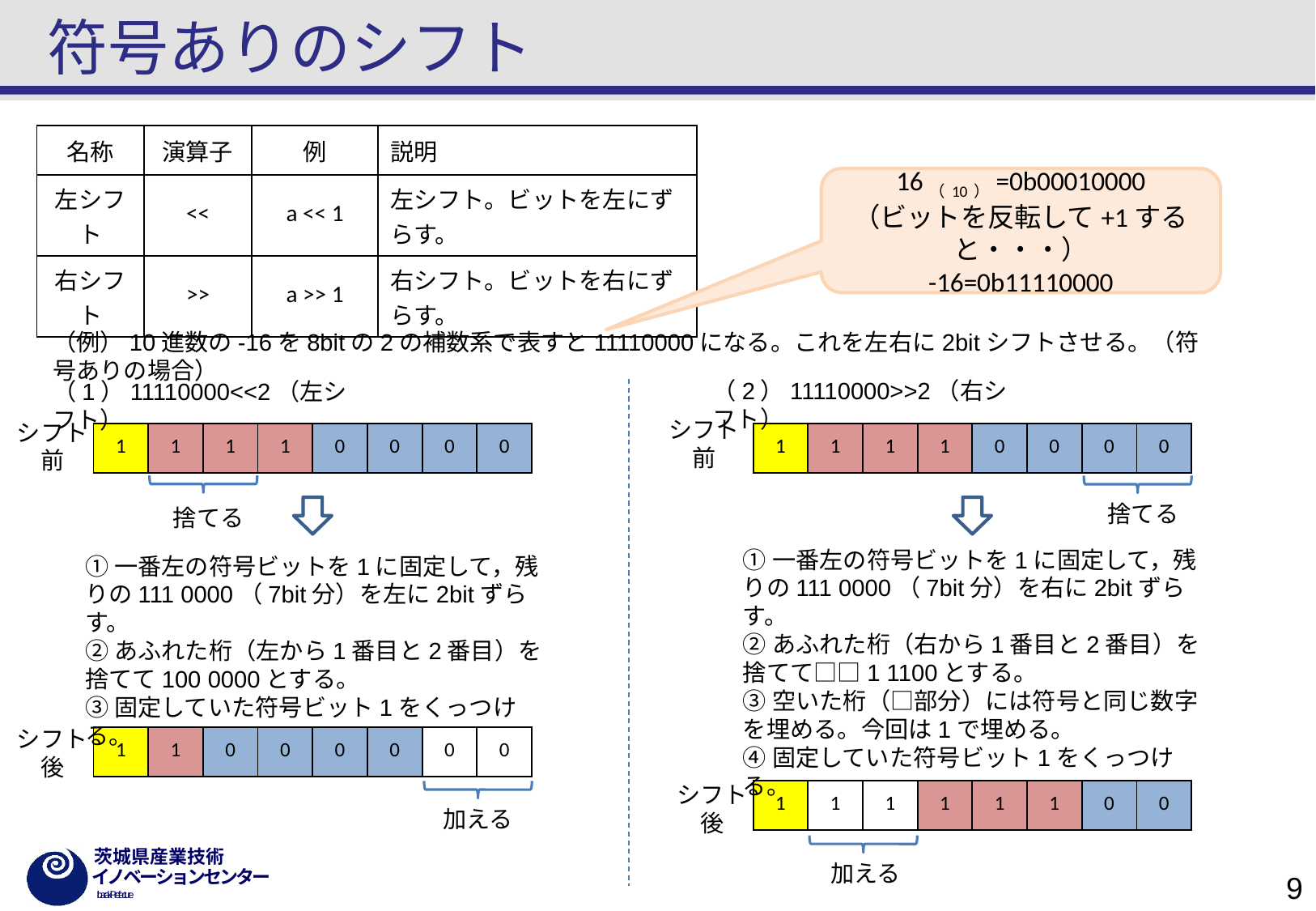

# 符号ありのシフト
| 名称 | 演算子 | 例 | 説明 |
| --- | --- | --- | --- |
| 左シフト | << | a << 1 | 左シフト。ビットを左にずらす。 |
| 右シフト | >> | a >> 1 | 右シフト。ビットを右にずらす。 |
16（10）=0b00010000
（ビットを反転して+1すると・・・）
-16=0b11110000
（例）10進数の-16を8bitの2の補数系で表すと11110000になる。これを左右に2bitシフトさせる。（符号ありの場合）
（2）11110000>>2（右シフト）
（1）11110000<<2（左シフト）
シフト前
シフト前
| 1 | 1 | 1 | 1 | 0 | 0 | 0 | 0 |
| --- | --- | --- | --- | --- | --- | --- | --- |
| 1 | 1 | 1 | 1 | 0 | 0 | 0 | 0 |
| --- | --- | --- | --- | --- | --- | --- | --- |

捨てる
捨てる

①一番左の符号ビットを1に固定して，残りの111 0000（7bit分）を右に2bitずらす。
②あふれた桁（右から1番目と2番目）を捨てて□□1 1100とする。
③空いた桁（□部分）には符号と同じ数字を埋める。今回は1で埋める。
④固定していた符号ビット1をくっつける。
①一番左の符号ビットを1に固定して，残りの111 0000（7bit分）を左に2bitずらす。
②あふれた桁（左から1番目と2番目）を捨てて100 0000とする。
③固定していた符号ビット1をくっつける。
シフト後
| 1 | 1 | 0 | 0 | 0 | 0 | 0 | 0 |
| --- | --- | --- | --- | --- | --- | --- | --- |

シフト後
| 1 | 1 | 1 | 1 | 1 | 1 | 0 | 0 |
| --- | --- | --- | --- | --- | --- | --- | --- |

加える
加える
9